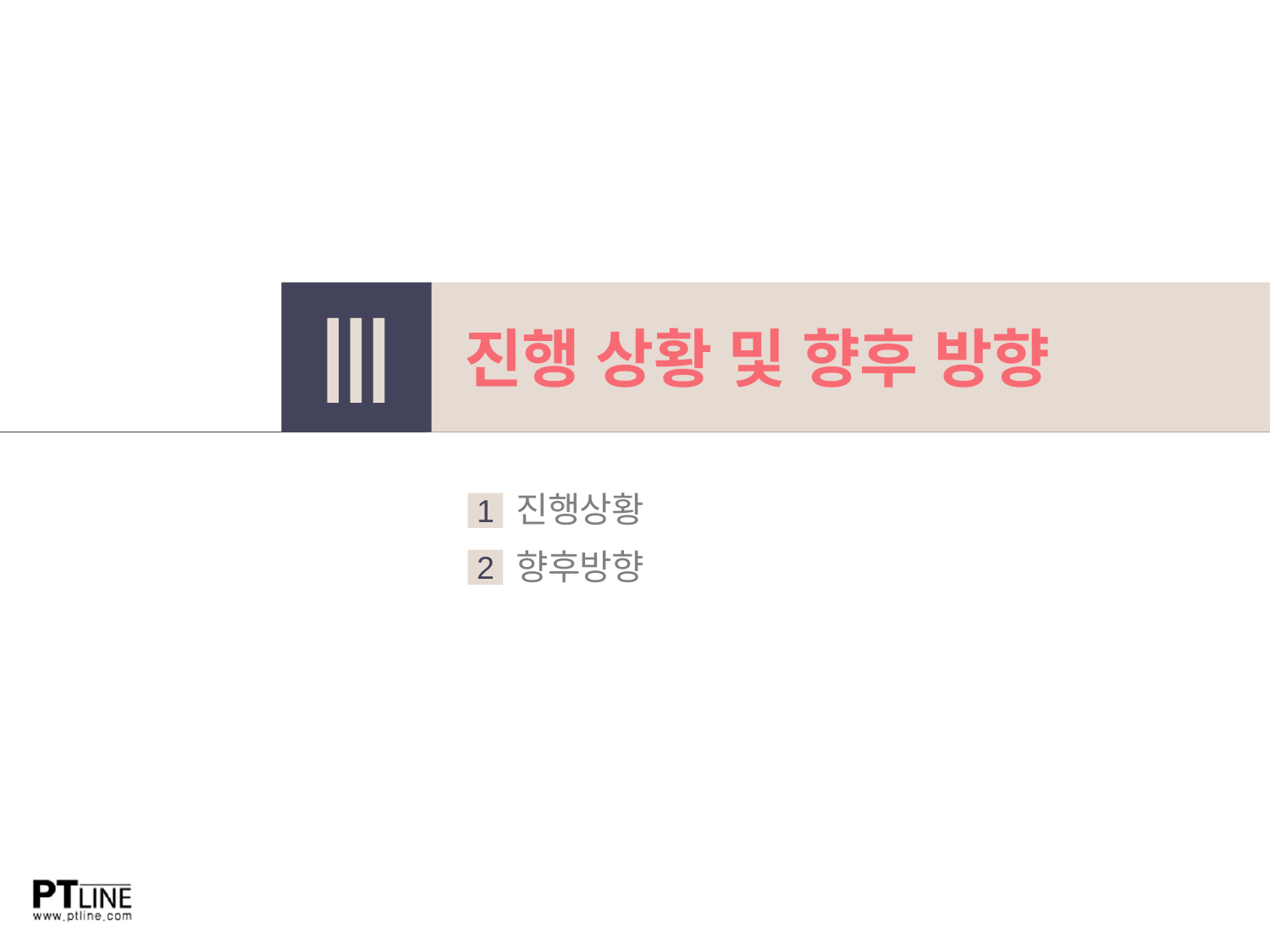

진행 상황 및 향후 방향
Ⅲ
진행상황
1
향후방향
2